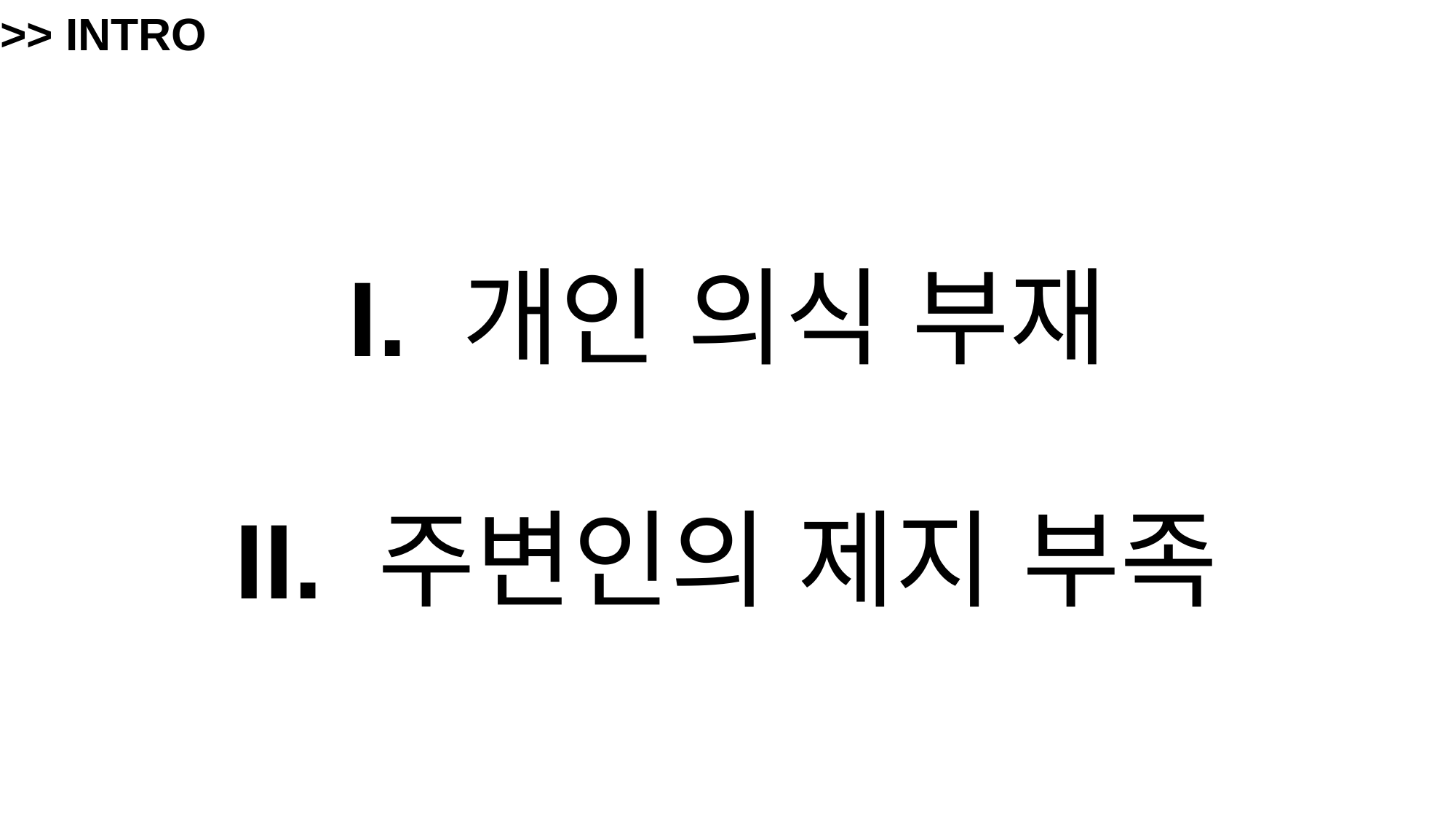

>> INTRO
I. 개인 의식 부재
II. 주변인의 제지 부족